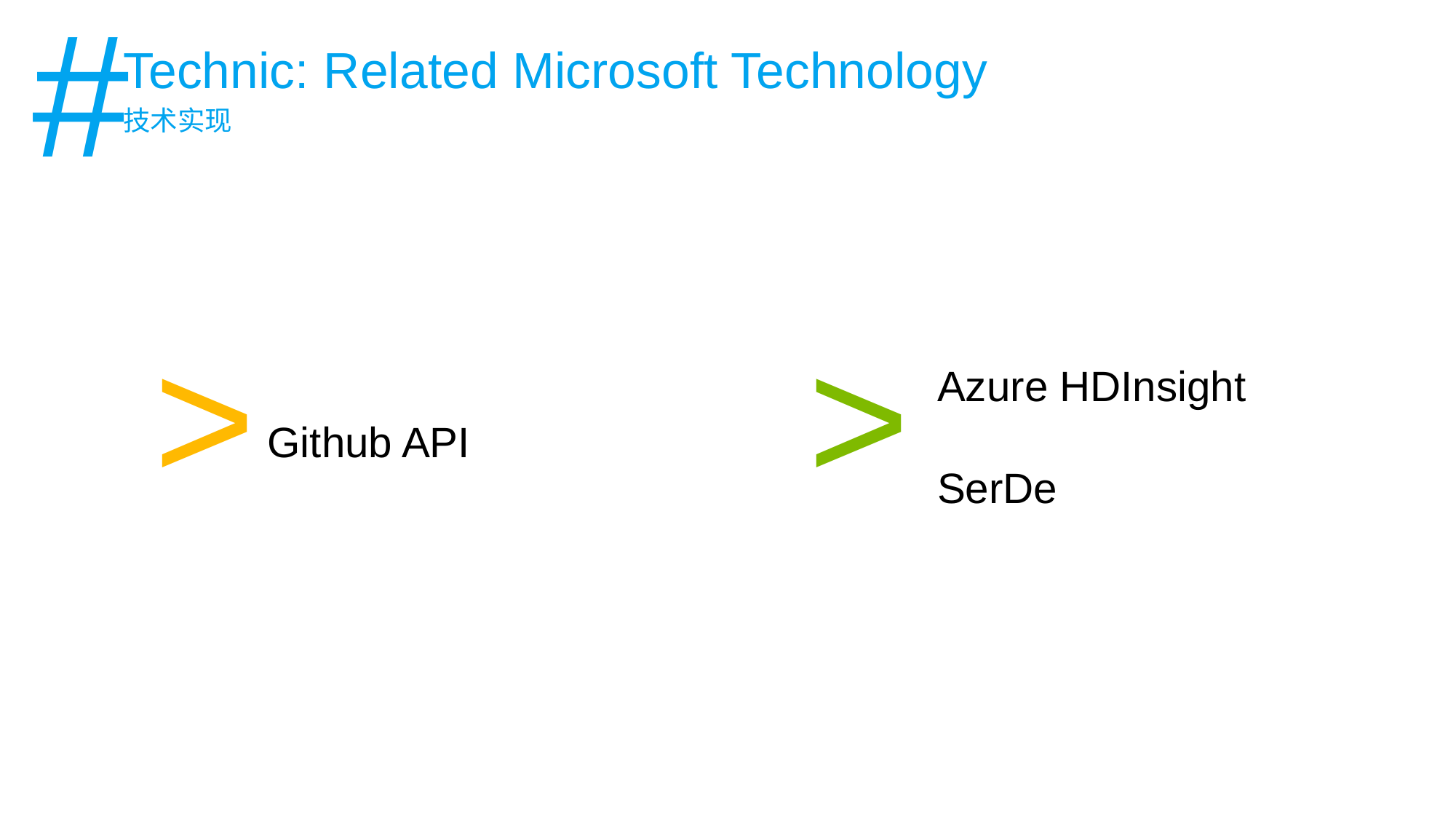

#
Technic: Related Microsoft Technology
技术实现
Azure HDInsight
SerDe
>
Github API
>